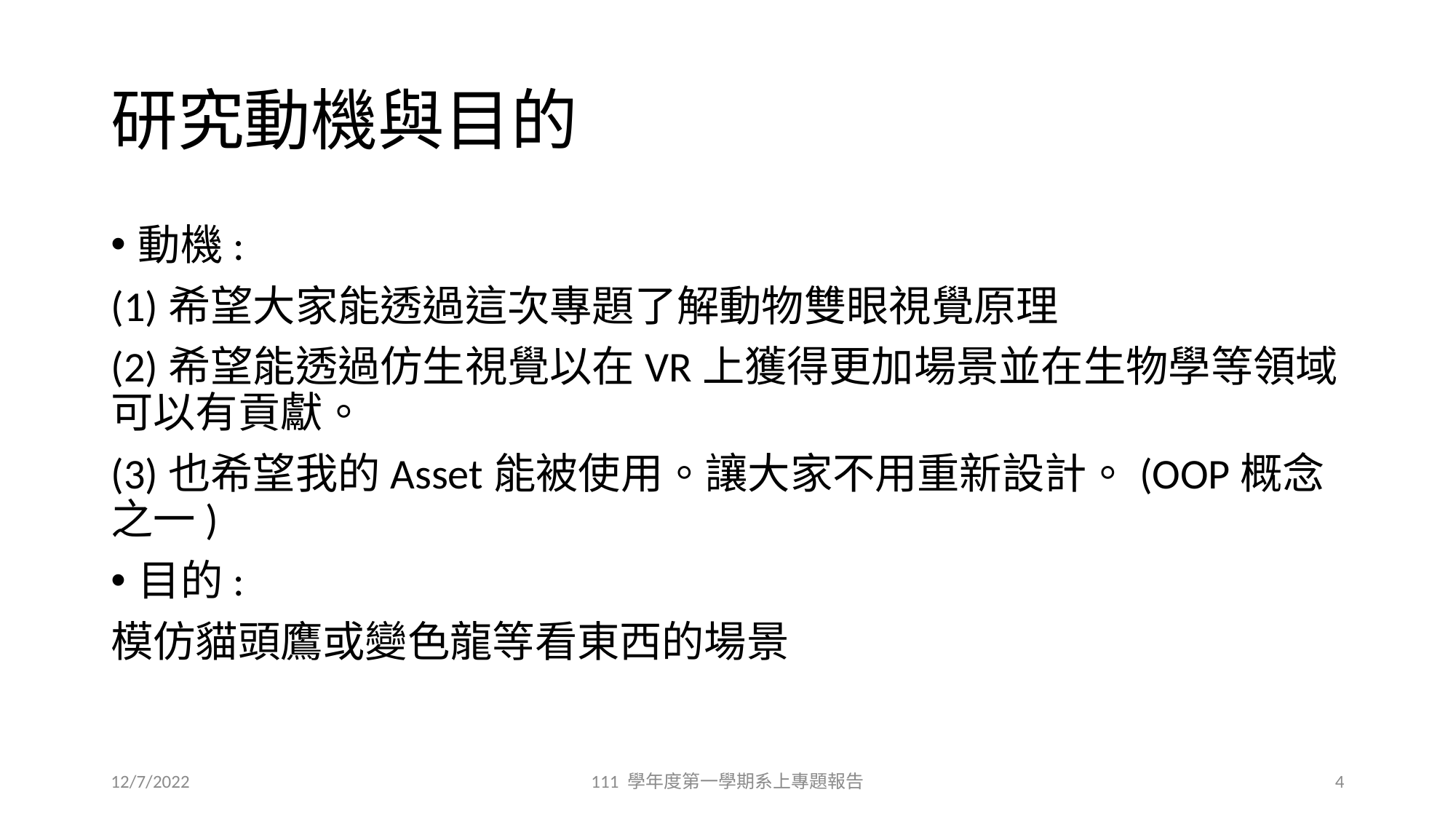

# 研究動機與目的
動機:
(1)希望大家能透過這次專題了解動物雙眼視覺原理
(2)希望能透過仿生視覺以在VR上獲得更加場景並在生物學等領域可以有貢獻。
(3)也希望我的Asset能被使用。讓大家不用重新設計。(OOP概念之一)
目的:
模仿貓頭鷹或變色龍等看東西的場景

12/7/2022
111 學年度第一學期系上專題報告
4